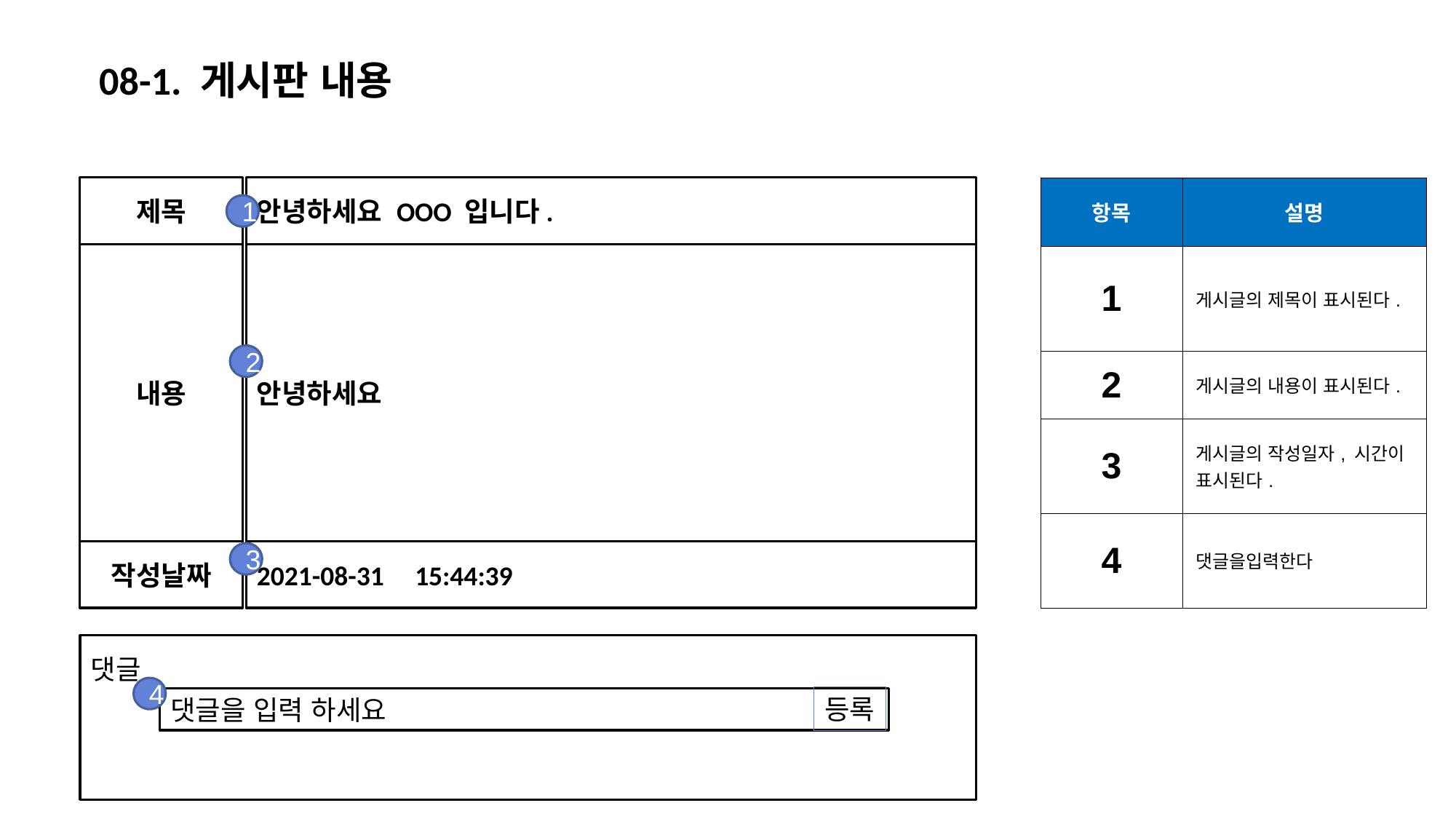

08-1. 게시판 내용
제목
안녕하세요 OOO 입니다.
| 항목 | 설명 |
| --- | --- |
| 1 | 게시글의 제목이 표시된다. |
| 2 | 게시글의 내용이 표시된다. |
| 3 | 게시글의 작성일자, 시간이 표시된다. |
| 4 | 댓글을입력한다 |
1
내용
안녕하세요
2
작성날짜
2021-08-31     15:44:39
3
댓글

4
등록
댓글을 입력 하세요